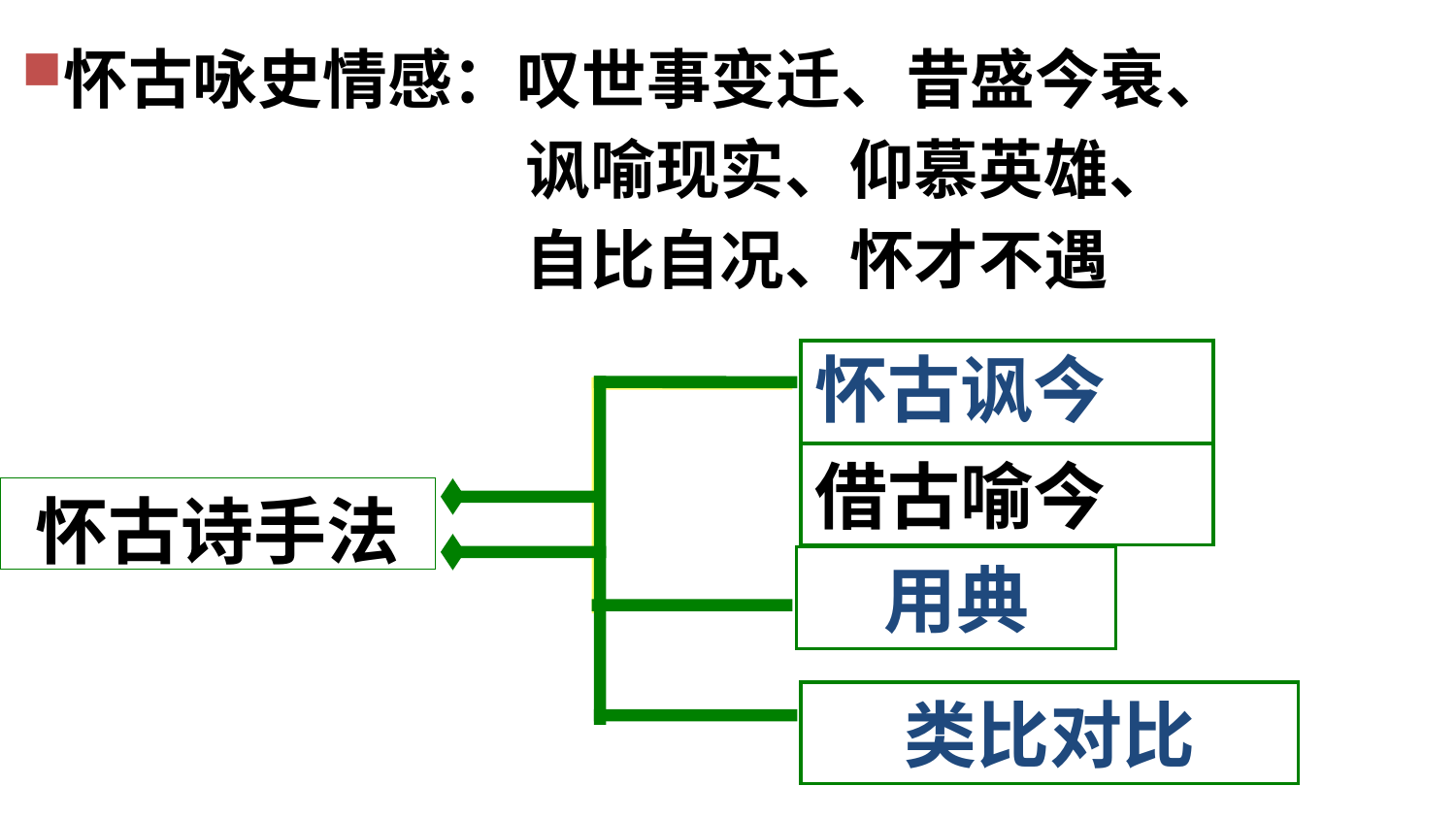

怀古咏史情感：叹世事变迁、昔盛今衰、
                                 讽喻现实、仰慕英雄、
                                 自比自况、怀才不遇

怀古讽今

借古喻今
怀古诗手法
用典
类比对比